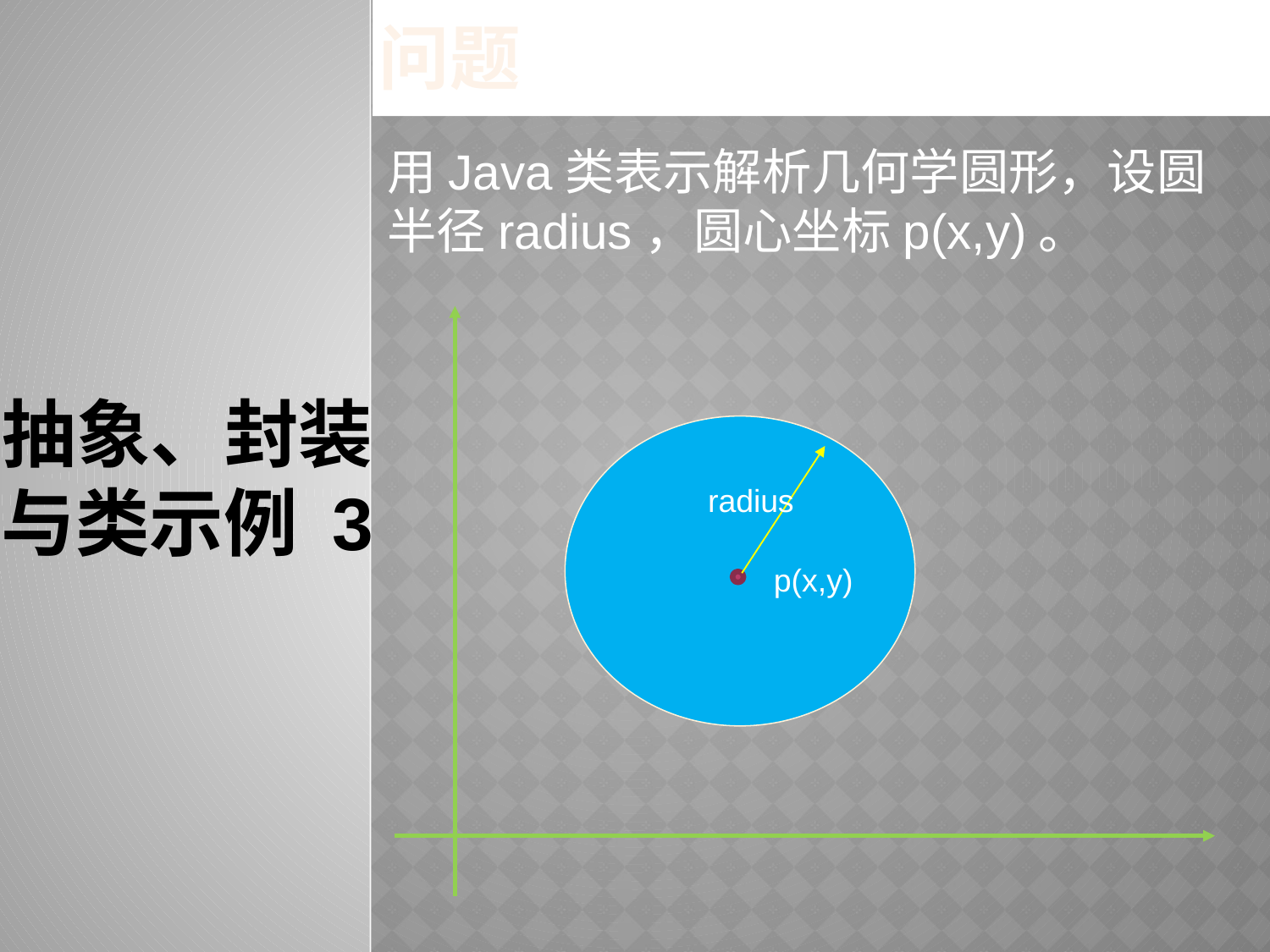

# 抽象、封装与类示例 3
问题
用Java类表示解析几何学圆形，设圆半径radius，圆心坐标p(x,y)。

radius
p(x,y)